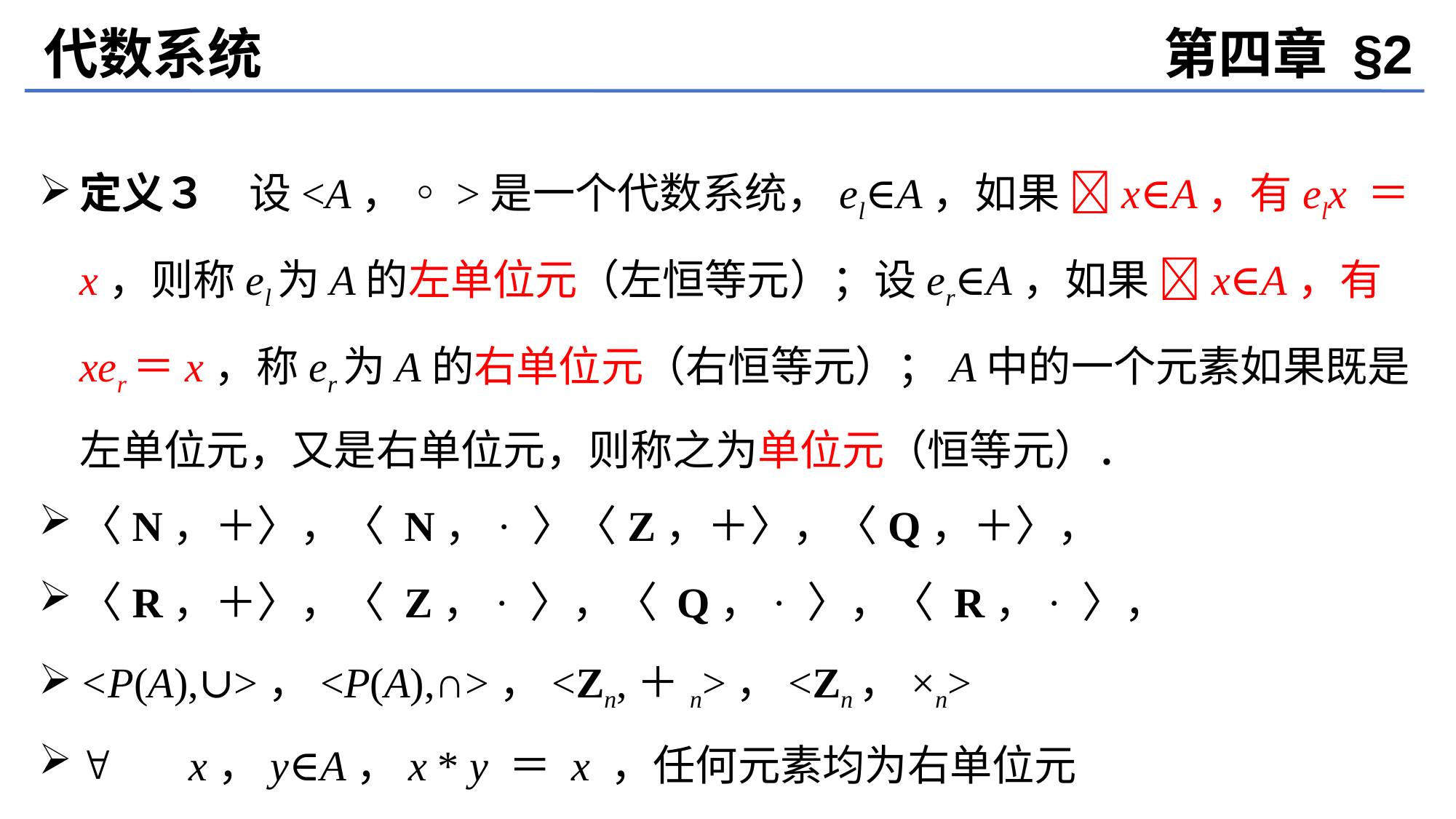

代数系统
第四章 §2
定义３　设<A，◦>是一个代数系统，el∈A，如果 ∀x∈A，有elx ＝ x，则称el为A的左单位元（左恒等元）；设er∈A，如果 ∀x∈A，有xer＝x，称er为A的右单位元（右恒等元）；A中的一个元素如果既是左单位元，又是右单位元，则称之为单位元（恒等元）．
〈N，＋〉，〈 N，· 〉〈Z，＋〉，〈Q，＋〉，
〈R，＋〉，〈 Z，· 〉，〈 Q，· 〉，〈 R，· 〉，
<P(A),∪>，<P(A),∩>，<Zn,＋n>，<Zn，×n>
∀	x，y∈A，x * y ＝ x ，任何元素均为右单位元